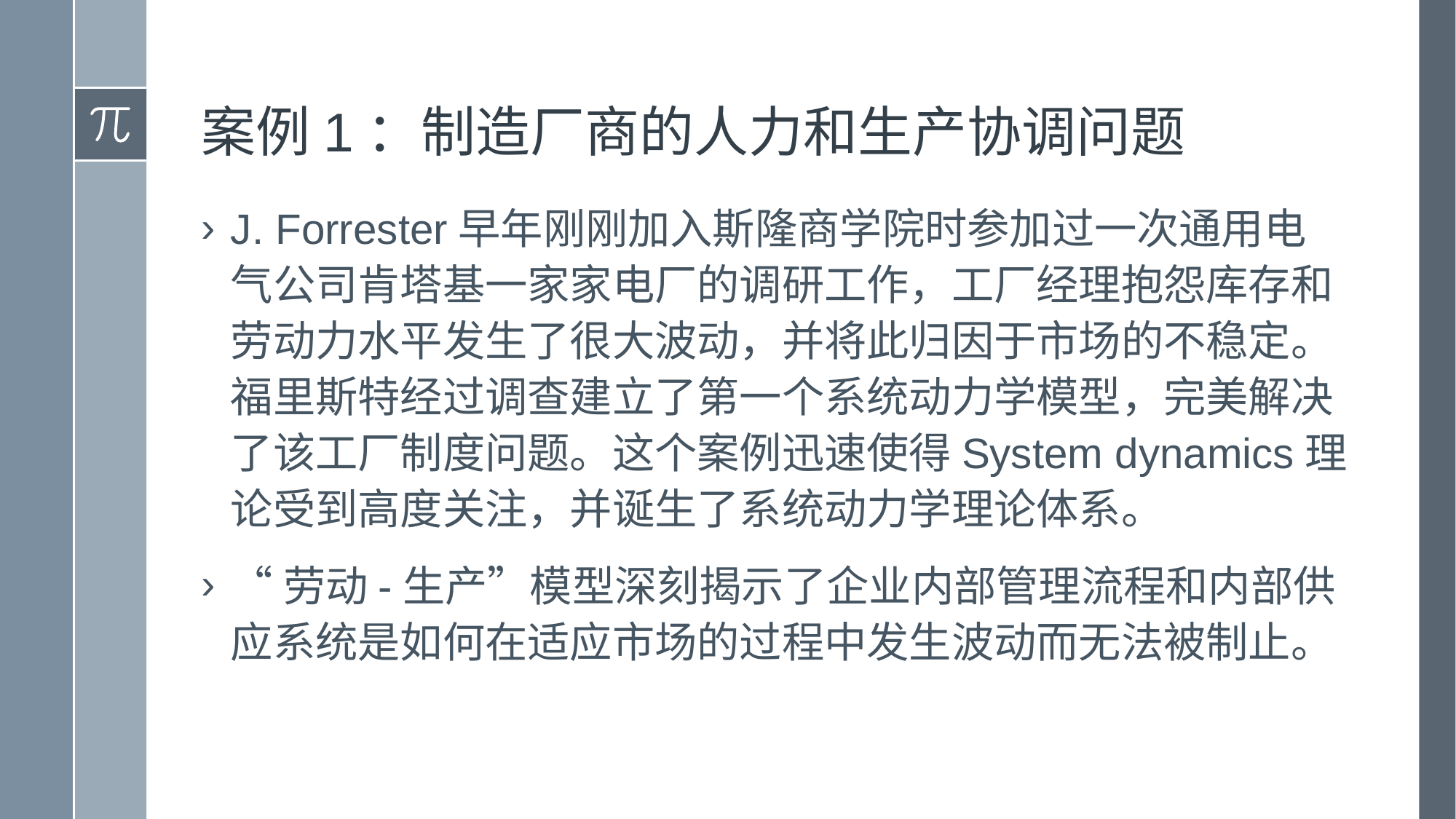

# 案例1：制造厂商的人力和生产协调问题
J. Forrester早年刚刚加入斯隆商学院时参加过一次通用电气公司肯塔基一家家电厂的调研工作，工厂经理抱怨库存和劳动力水平发生了很大波动，并将此归因于市场的不稳定。福里斯特经过调查建立了第一个系统动力学模型，完美解决了该工厂制度问题。这个案例迅速使得System dynamics理论受到高度关注，并诞生了系统动力学理论体系。
“劳动-生产”模型深刻揭示了企业内部管理流程和内部供应系统是如何在适应市场的过程中发生波动而无法被制止。